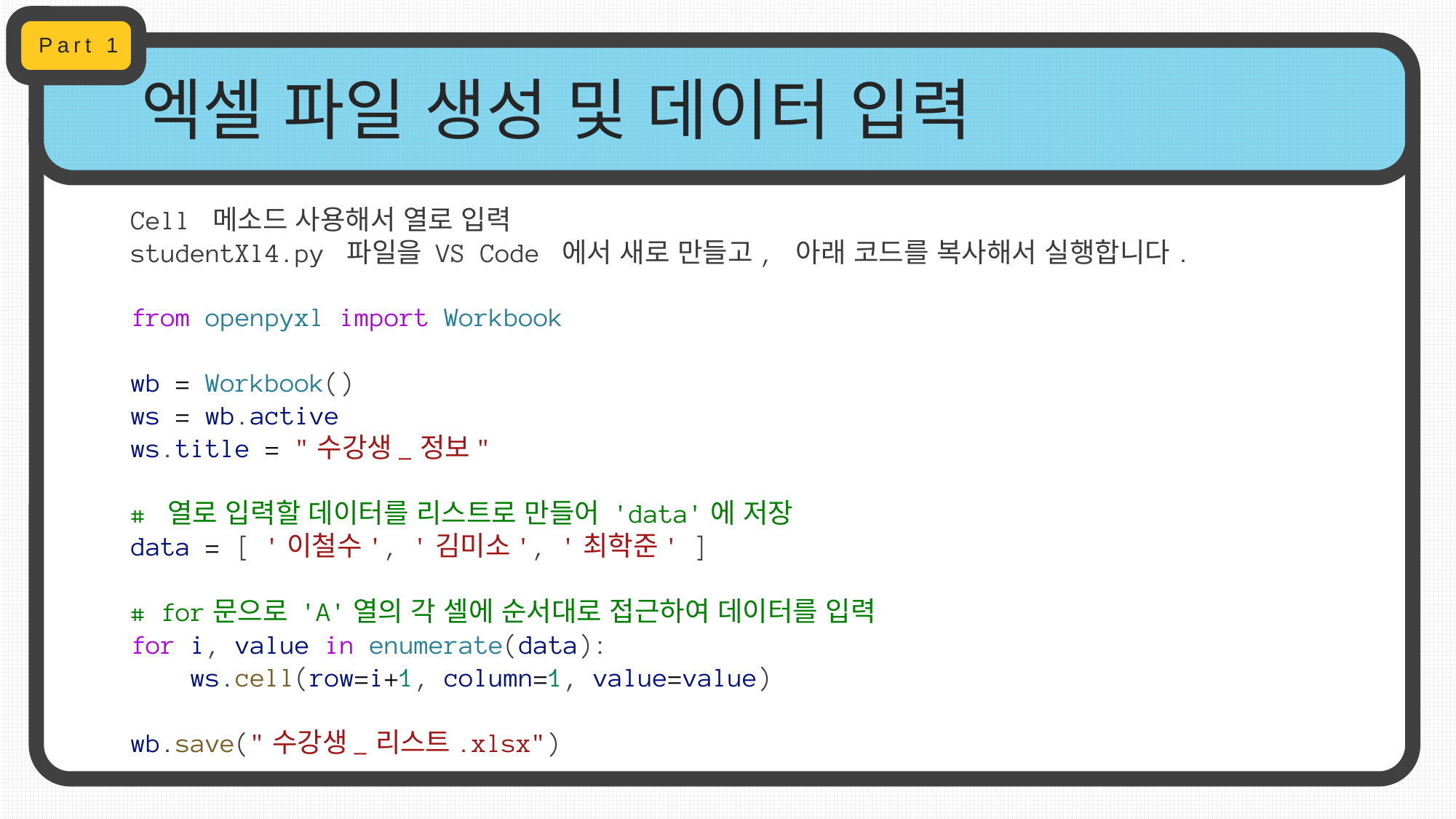

Part 1

엑셀 파일 생성 및 데이터 입력
Cell 메소드 사용해서 열로 입력
studentXl4.py 파일을 VS Code 에서 새로 만들고, 아래 코드를 복사해서 실행합니다.
from openpyxl import Workbook
wb = Workbook()
ws = wb.active
ws.title = "수강생_정보"
# 열로 입력할 데이터를 리스트로 만들어 'data'에 저장
data = [ '이철수', '김미소', '최학준' ]
# for문으로 'A'열의 각 셀에 순서대로 접근하여 데이터를 입력
for i, value in enumerate(data):
    ws.cell(row=i+1, column=1, value=value)
wb.save("수강생_리스트.xlsx")